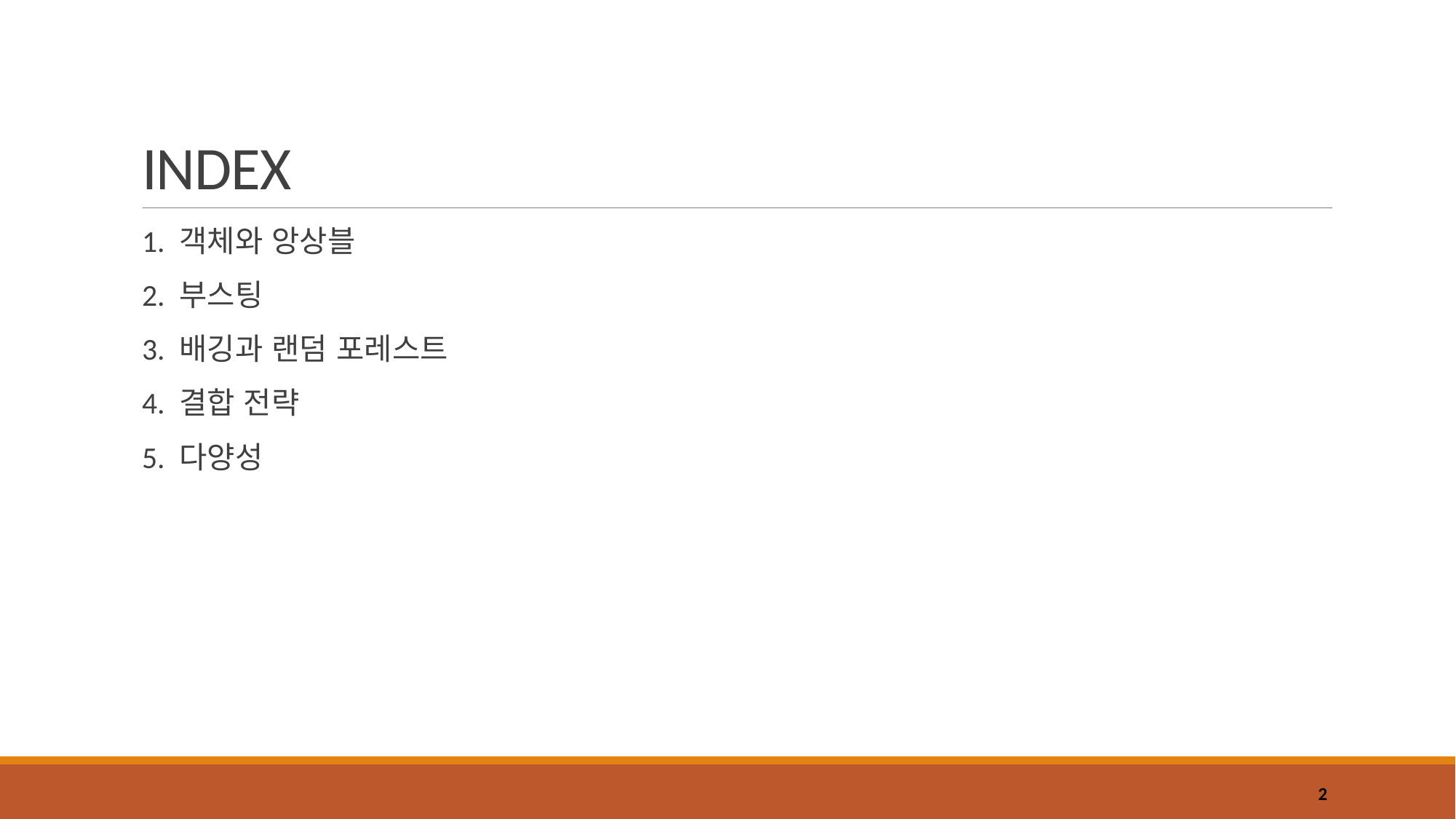

# INDEX
1. 객체와 앙상블
2. 부스팅
3. 배깅과 랜덤 포레스트
4. 결합 전략
5. 다양성

2